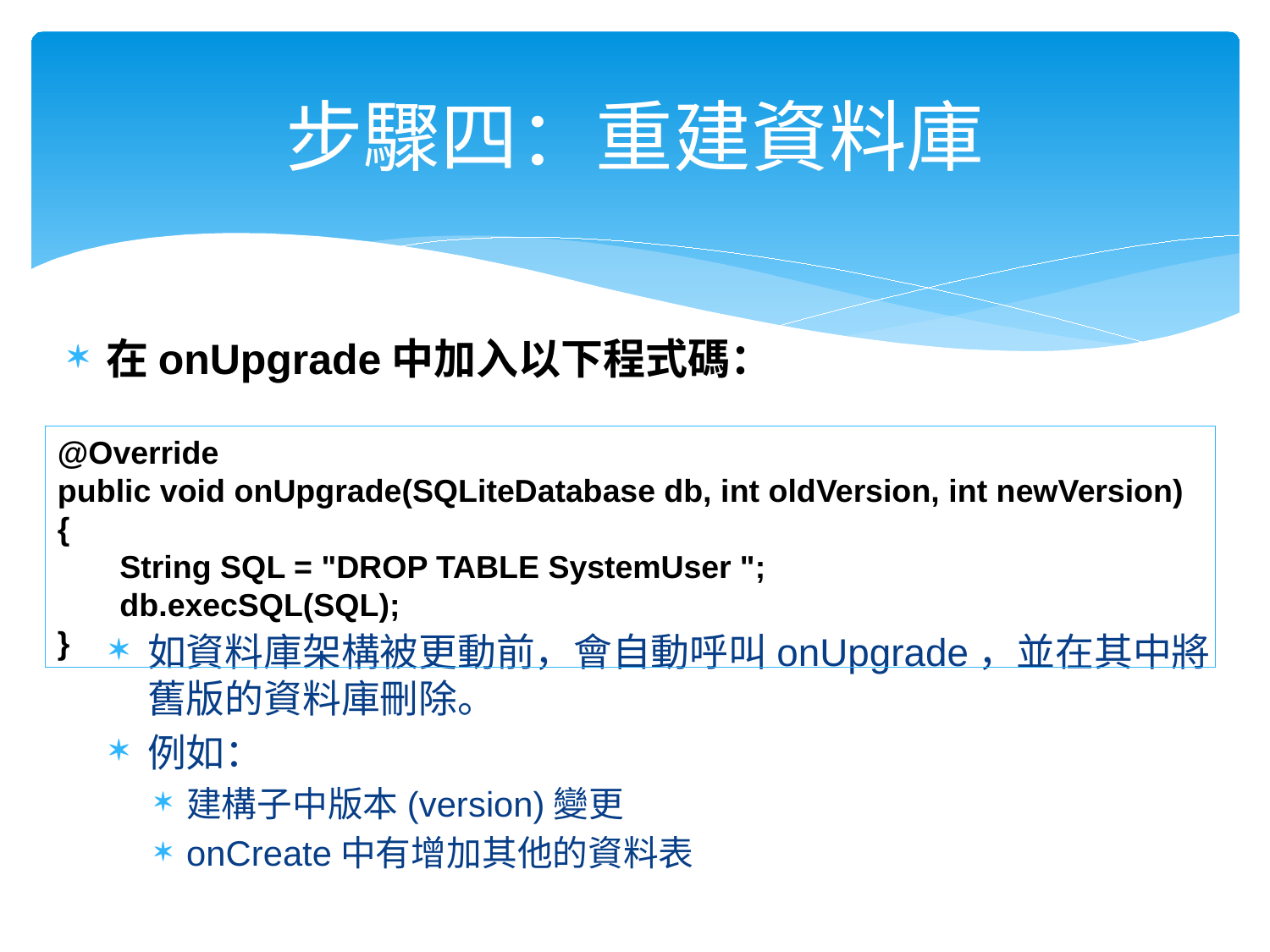

# 步驟四：重建資料庫
在onUpgrade中加入以下程式碼：

如資料庫架構被更動前，會自動呼叫onUpgrade，並在其中將舊版的資料庫刪除。
例如：
建構子中版本(version)變更
onCreate中有增加其他的資料表
@Override
public void onUpgrade(SQLiteDatabase db, int oldVersion, int newVersion) {
       String SQL = "DROP TABLE SystemUser ";
       db.execSQL(SQL);
}